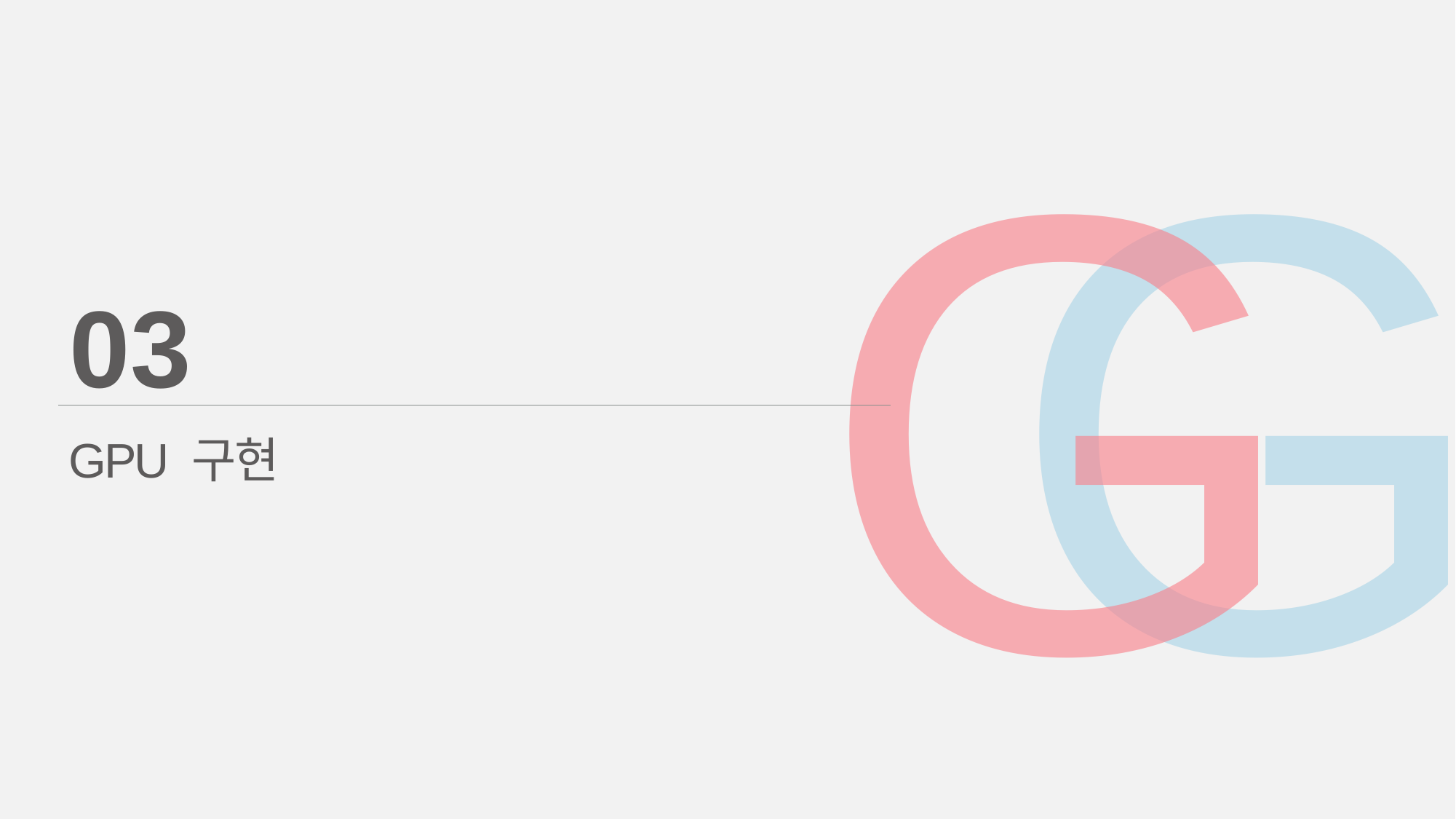

G
G
03
GPU 구현
Copyrightⓒ. Saebyeol Yu. All Rights Reserved.